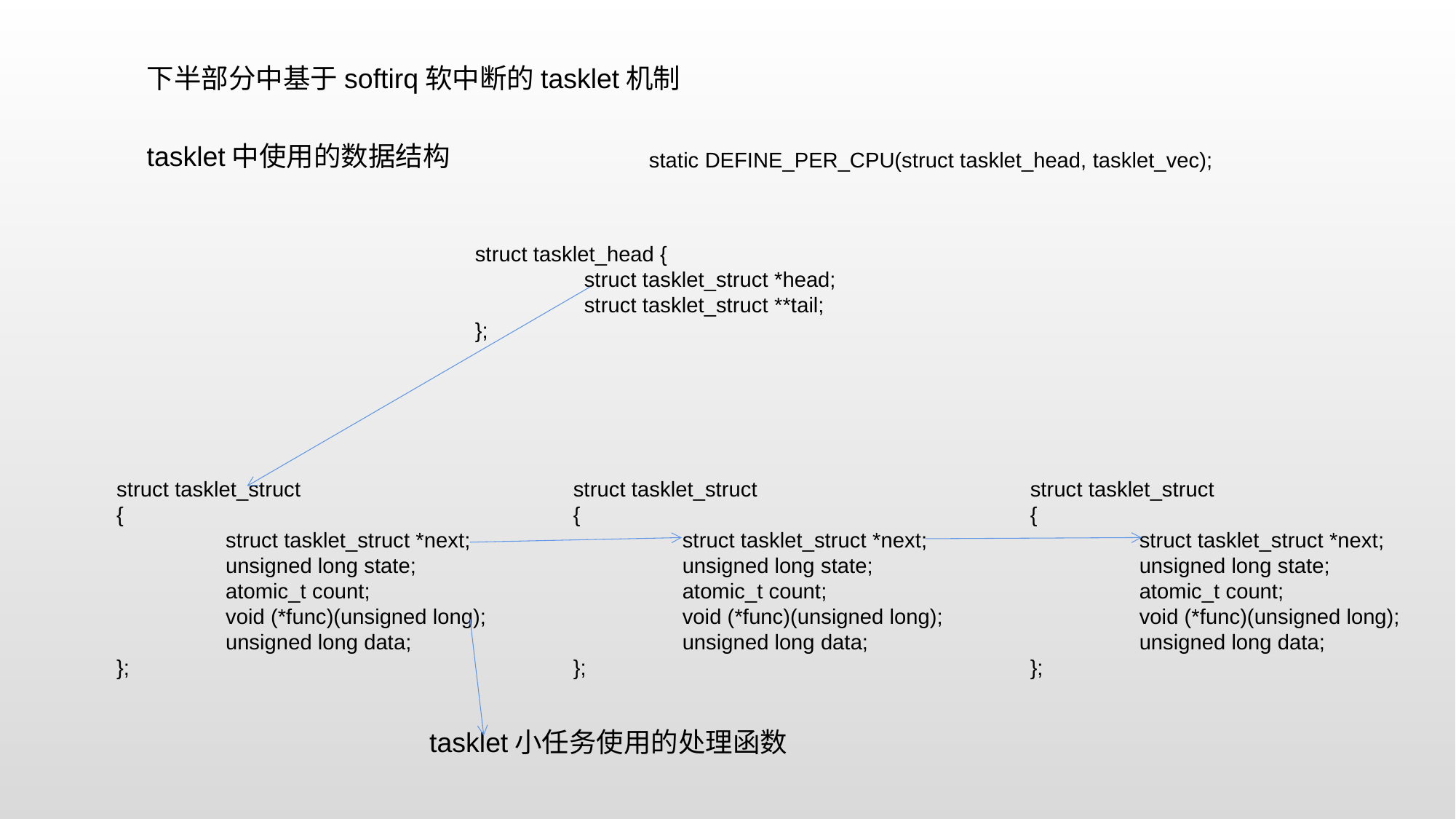

下半部分中基于softirq软中断的tasklet机制
tasklet中使用的数据结构
static DEFINE_PER_CPU(struct tasklet_head, tasklet_vec);
struct tasklet_head {
	struct tasklet_struct *head;
	struct tasklet_struct **tail;
};
struct tasklet_struct
{
	struct tasklet_struct *next;
	unsigned long state;
	atomic_t count;
	void (*func)(unsigned long);
	unsigned long data;
};
struct tasklet_struct
{
	struct tasklet_struct *next;
	unsigned long state;
	atomic_t count;
	void (*func)(unsigned long);
	unsigned long data;
};
struct tasklet_struct
{
	struct tasklet_struct *next;
	unsigned long state;
	atomic_t count;
	void (*func)(unsigned long);
	unsigned long data;
};
tasklet小任务使用的处理函数